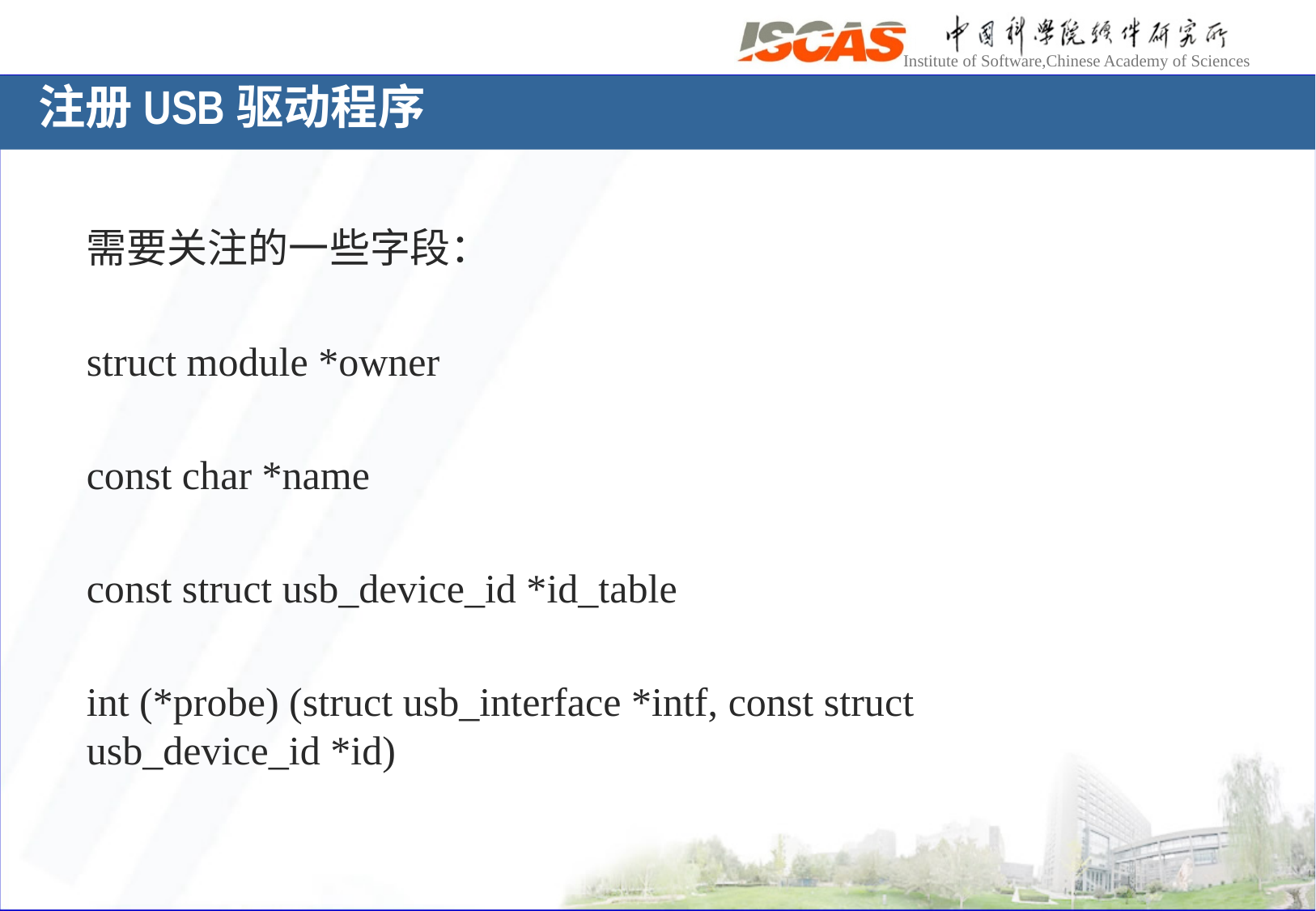

# 注册USB驱动程序
需要关注的一些字段：

struct module *owner

const char *name

const struct usb_device_id *id_table

int (*probe) (struct usb_interface *intf, const struct usb_device_id *id)